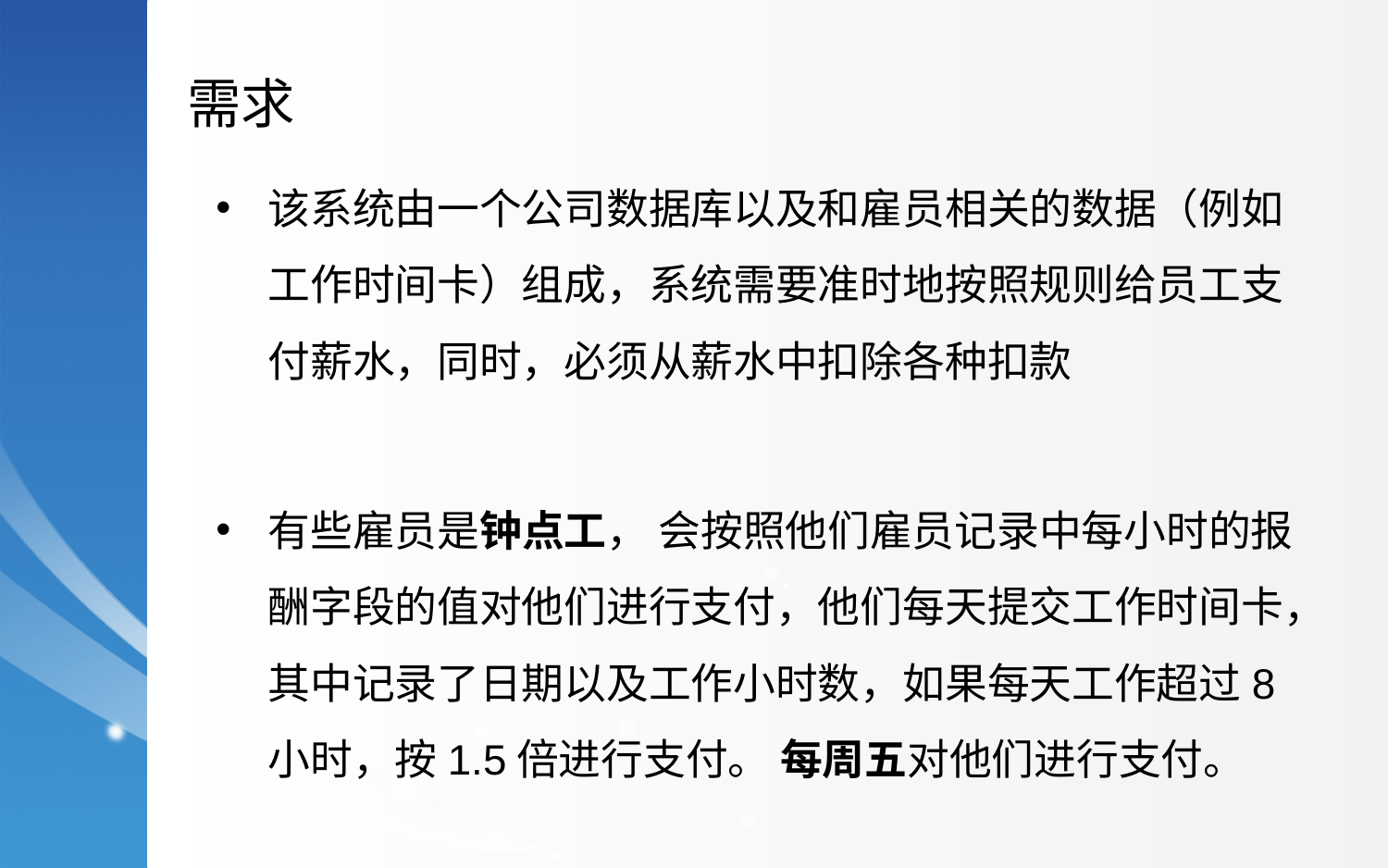

需求
该系统由一个公司数据库以及和雇员相关的数据（例如工作时间卡）组成，系统需要准时地按照规则给员工支付薪水，同时，必须从薪水中扣除各种扣款

有些雇员是钟点工， 会按照他们雇员记录中每小时的报酬字段的值对他们进行支付，他们每天提交工作时间卡，其中记录了日期以及工作小时数，如果每天工作超过8小时，按1.5倍进行支付。 每周五对他们进行支付。